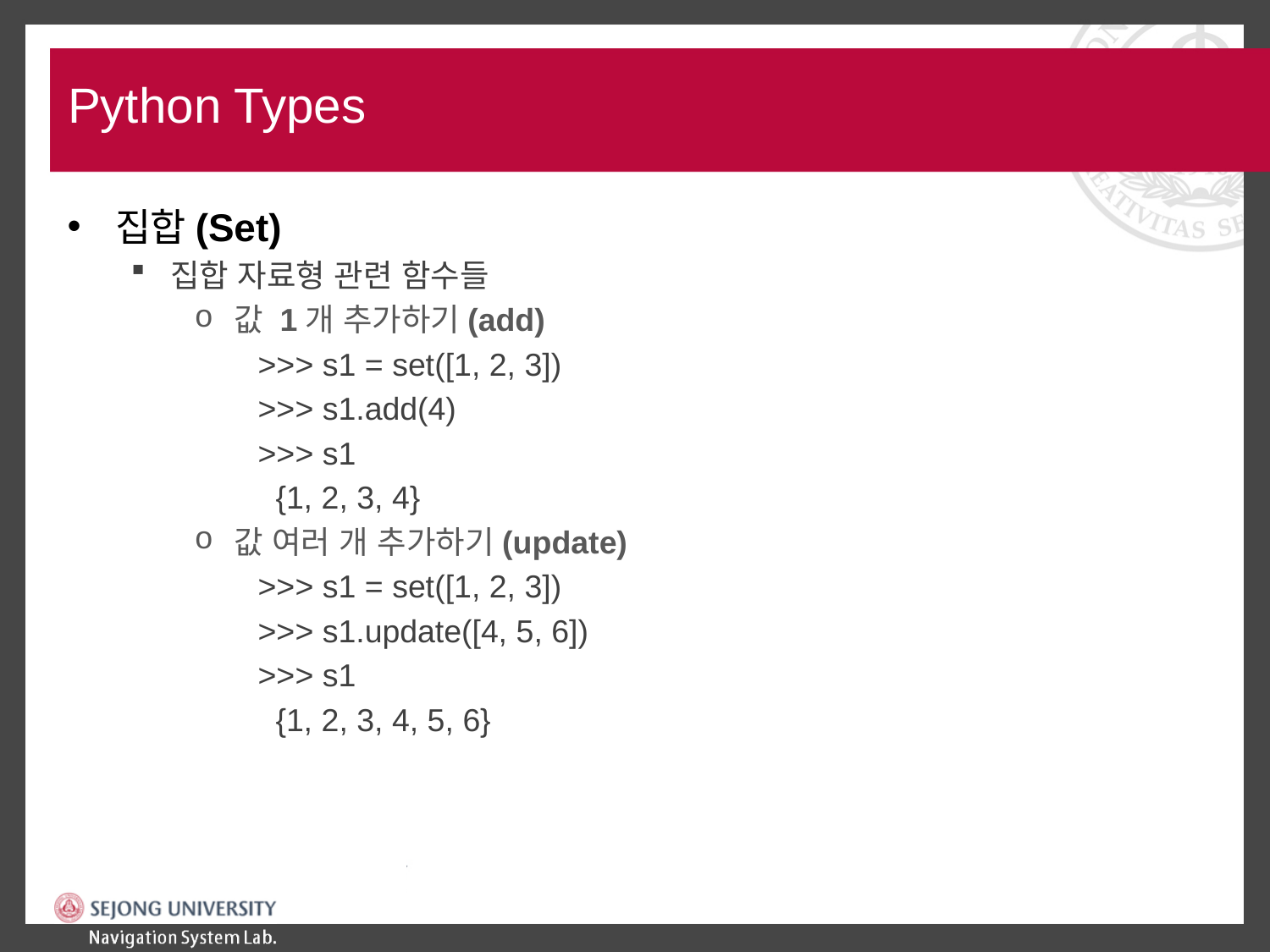

# Python Types
집합(Set)
집합 자료형 관련 함수들
값 1개 추가하기(add)
>>> s1 = set([1, 2, 3])
>>> s1.add(4)
>>> s1
  {1, 2, 3, 4}
값 여러 개 추가하기(update)
>>> s1 = set([1, 2, 3])
>>> s1.update([4, 5, 6])
>>> s1
  {1, 2, 3, 4, 5, 6}